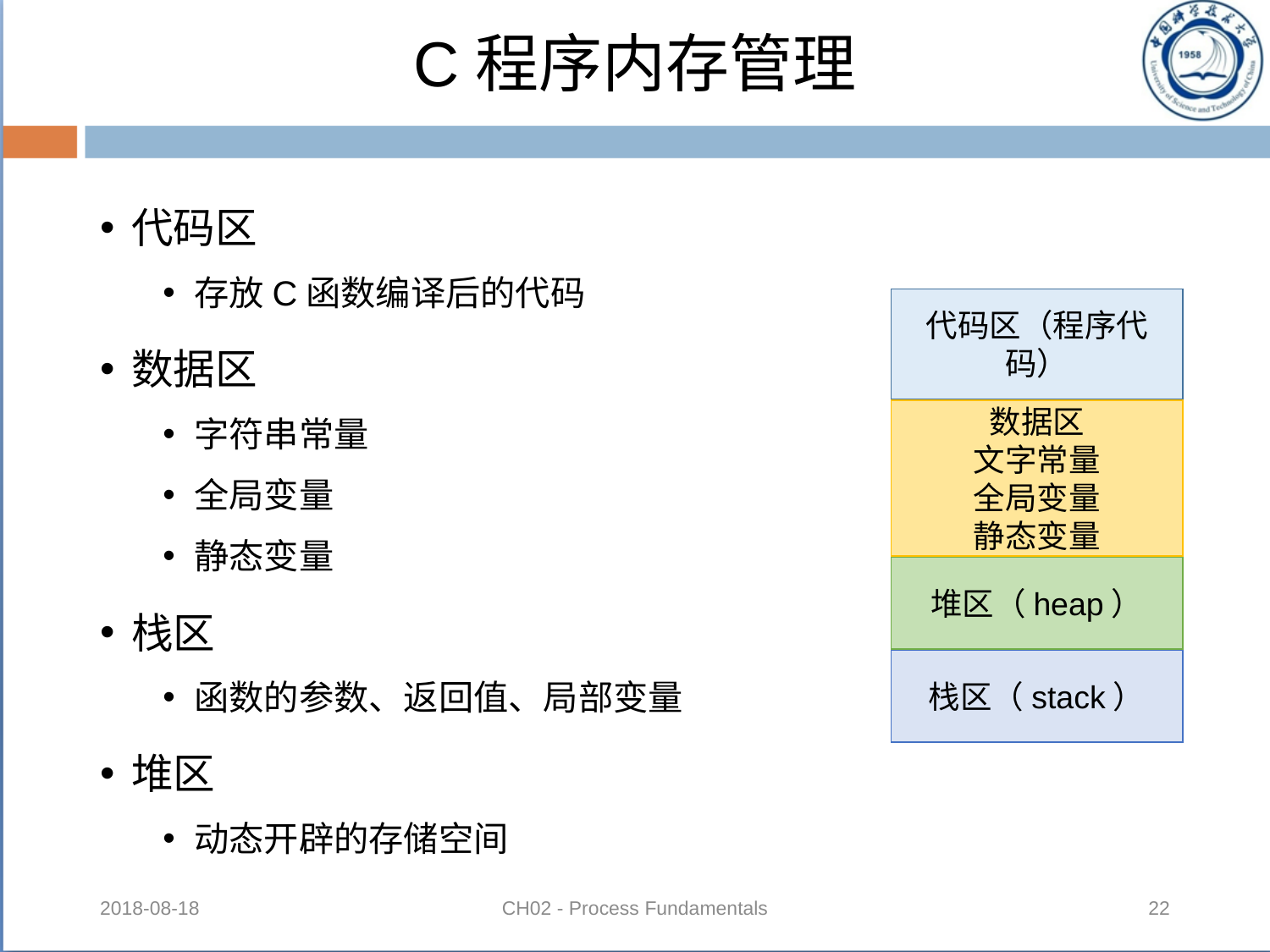

# C程序内存管理
代码区
存放C函数编译后的代码
数据区
字符串常量
全局变量
静态变量
栈区
函数的参数、返回值、局部变量
堆区
动态开辟的存储空间
代码区（程序代码）
数据区
文字常量
全局变量
静态变量
堆区（heap）
栈区（stack）
2018-08-18
CH02 - Process Fundamentals
22